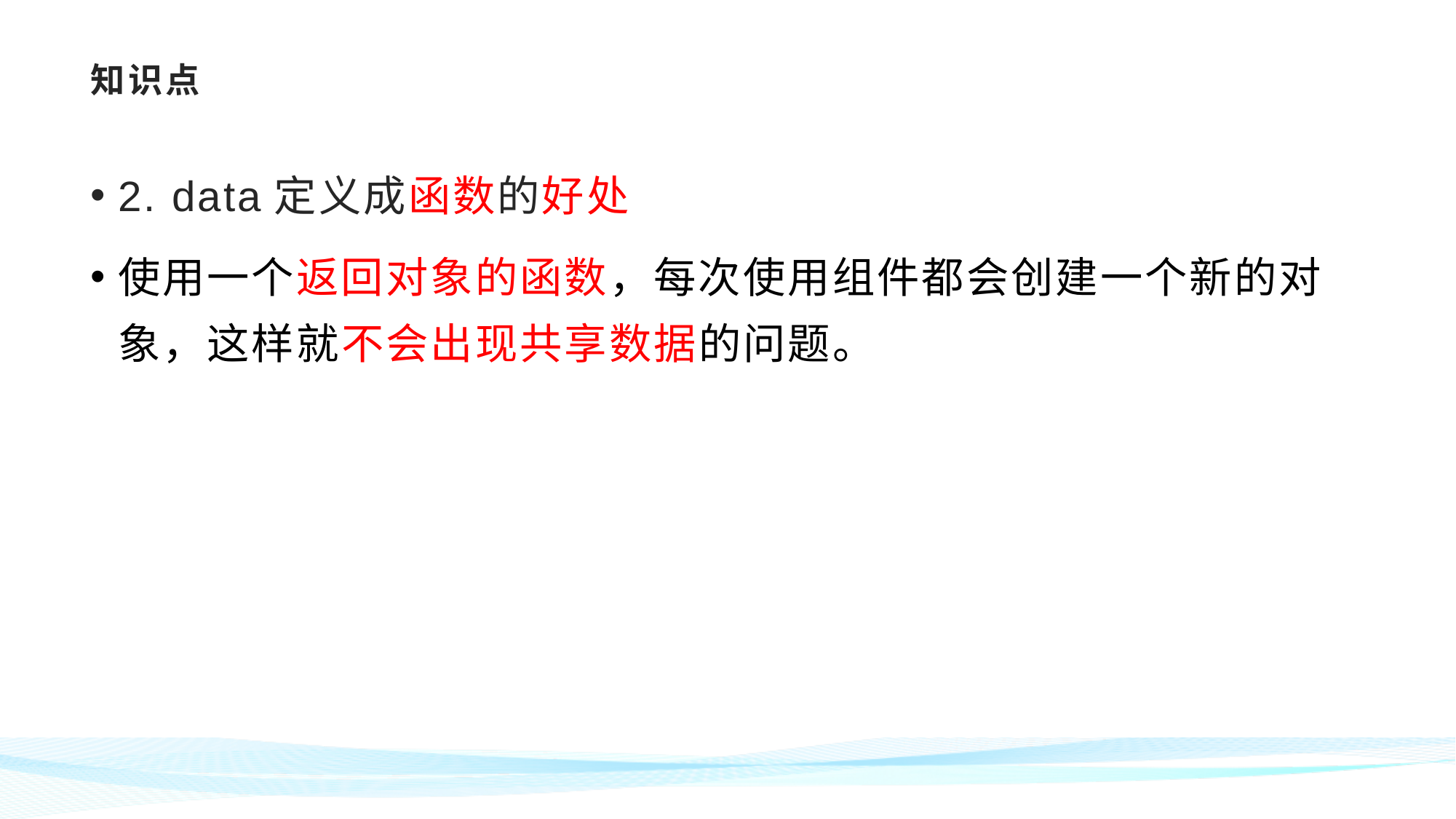

# 知识点
2. data定义成函数的好处
使用一个返回对象的函数，每次使用组件都会创建一个新的对象，这样就不会出现共享数据的问题。